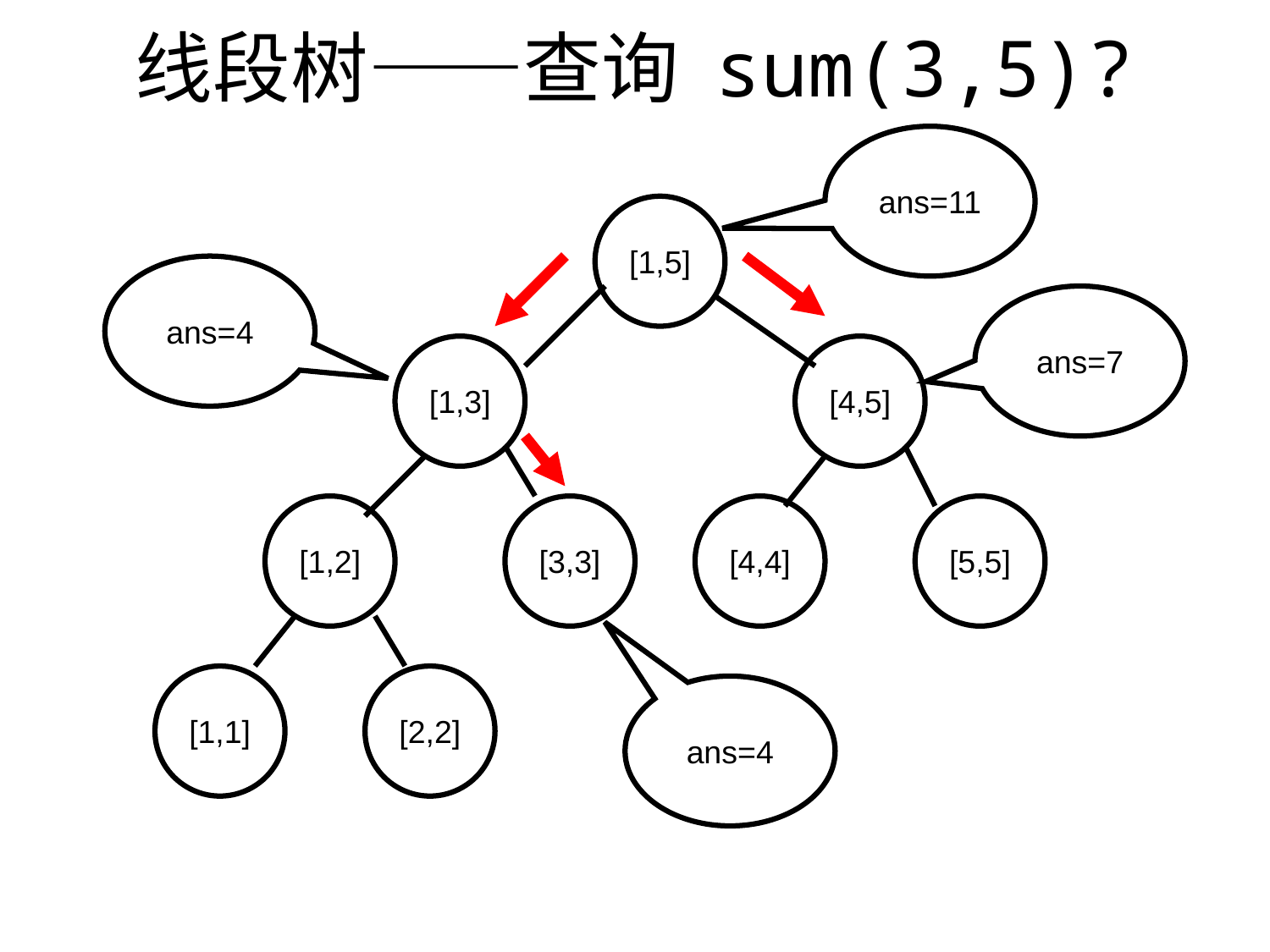

线段树——查询 sum(3,5)?
ans=11
[1,5]

[1,3]
[4,5]

[1,2]
[3,3]
[4,4]
[5,5]

[1,1]
[2,2]
ans=4

ans=7

ans=4